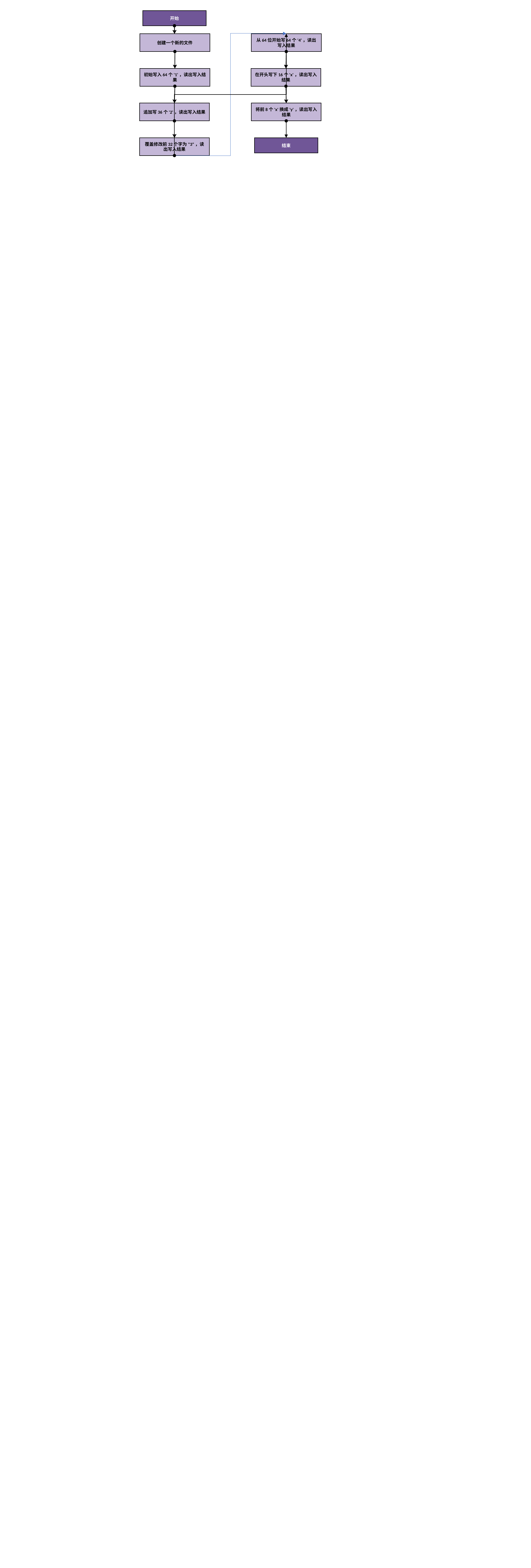

开始
创建一个新的文件
从64位开始写64个'4'，读出写入结果
初始写入64个'1'，读出写入结果
在开头写下16个'x'，读出写入结果
追加写36个'2'，读出写入结果
将前8个'x'换成'y'，读出写入结果
覆盖修改前32个字为"3"，读出写入结果
结束